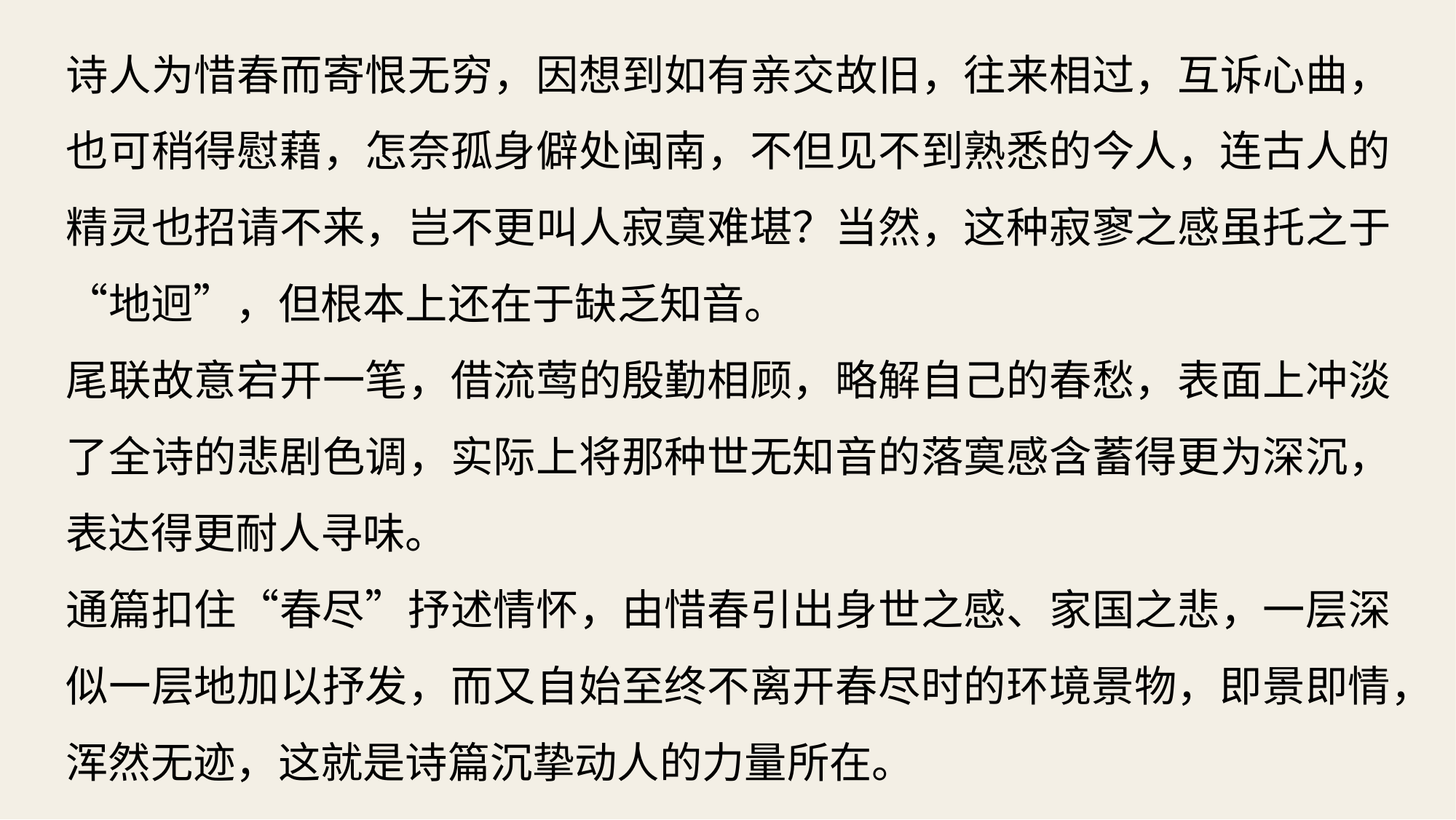

诗人为惜春而寄恨无穷，因想到如有亲交故旧，往来相过，互诉心曲，也可稍得慰藉，怎奈孤身僻处闽南，不但见不到熟悉的今人，连古人的精灵也招请不来，岂不更叫人寂寞难堪？当然，这种寂寥之感虽托之于“地迥”，但根本上还在于缺乏知音。
尾联故意宕开一笔，借流莺的殷勤相顾，略解自己的春愁，表面上冲淡了全诗的悲剧色调，实际上将那种世无知音的落寞感含蓄得更为深沉，表达得更耐人寻味。
通篇扣住“春尽”抒述情怀，由惜春引出身世之感、家国之悲，一层深似一层地加以抒发，而又自始至终不离开春尽时的环境景物，即景即情，浑然无迹，这就是诗篇沉挚动人的力量所在。